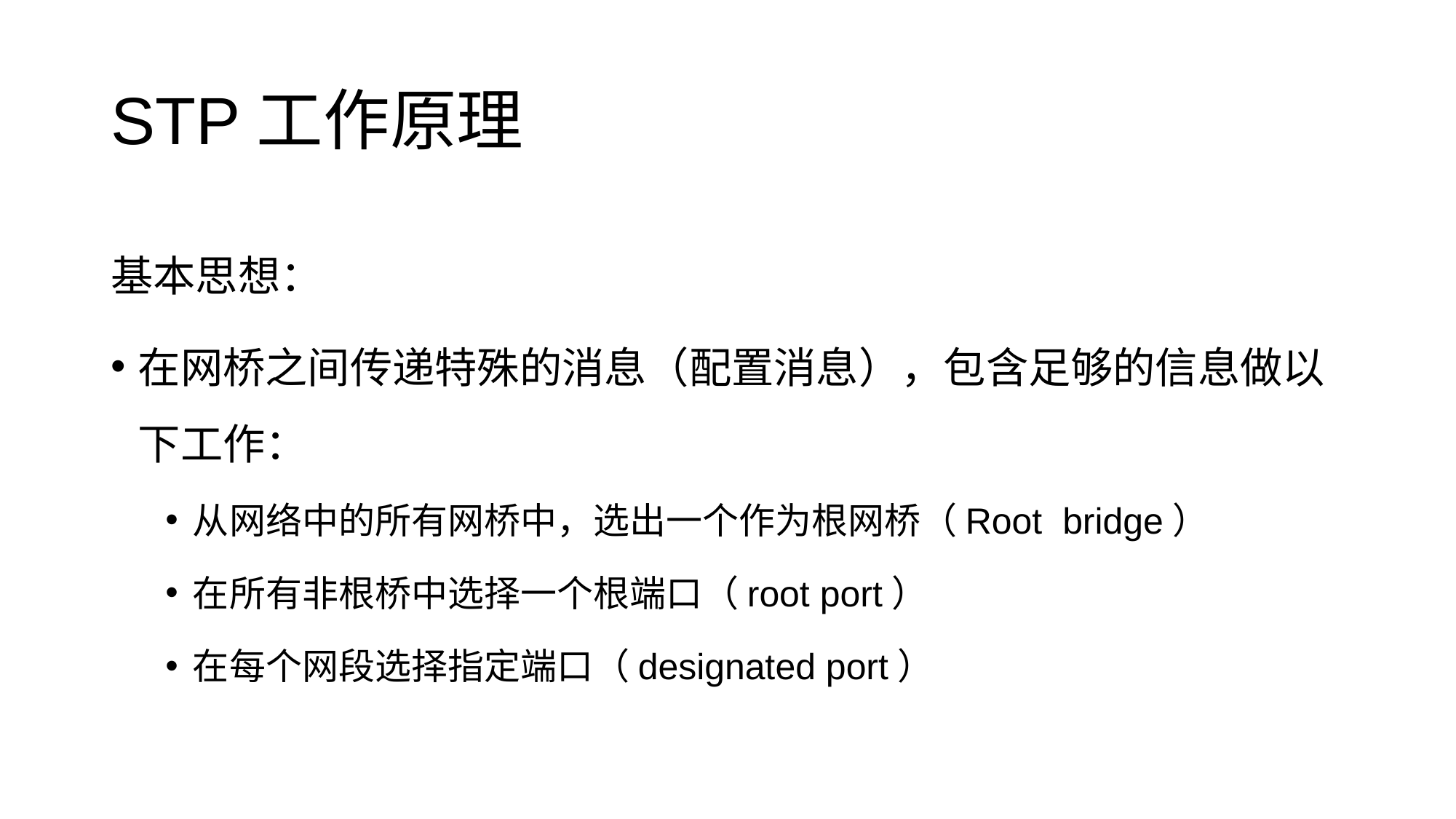

# STP工作原理
基本思想：
在网桥之间传递特殊的消息（配置消息），包含足够的信息做以下工作：
从网络中的所有网桥中，选出一个作为根网桥（Root  bridge）
在所有非根桥中选择一个根端口（root port）
在每个网段选择指定端口（designated port）